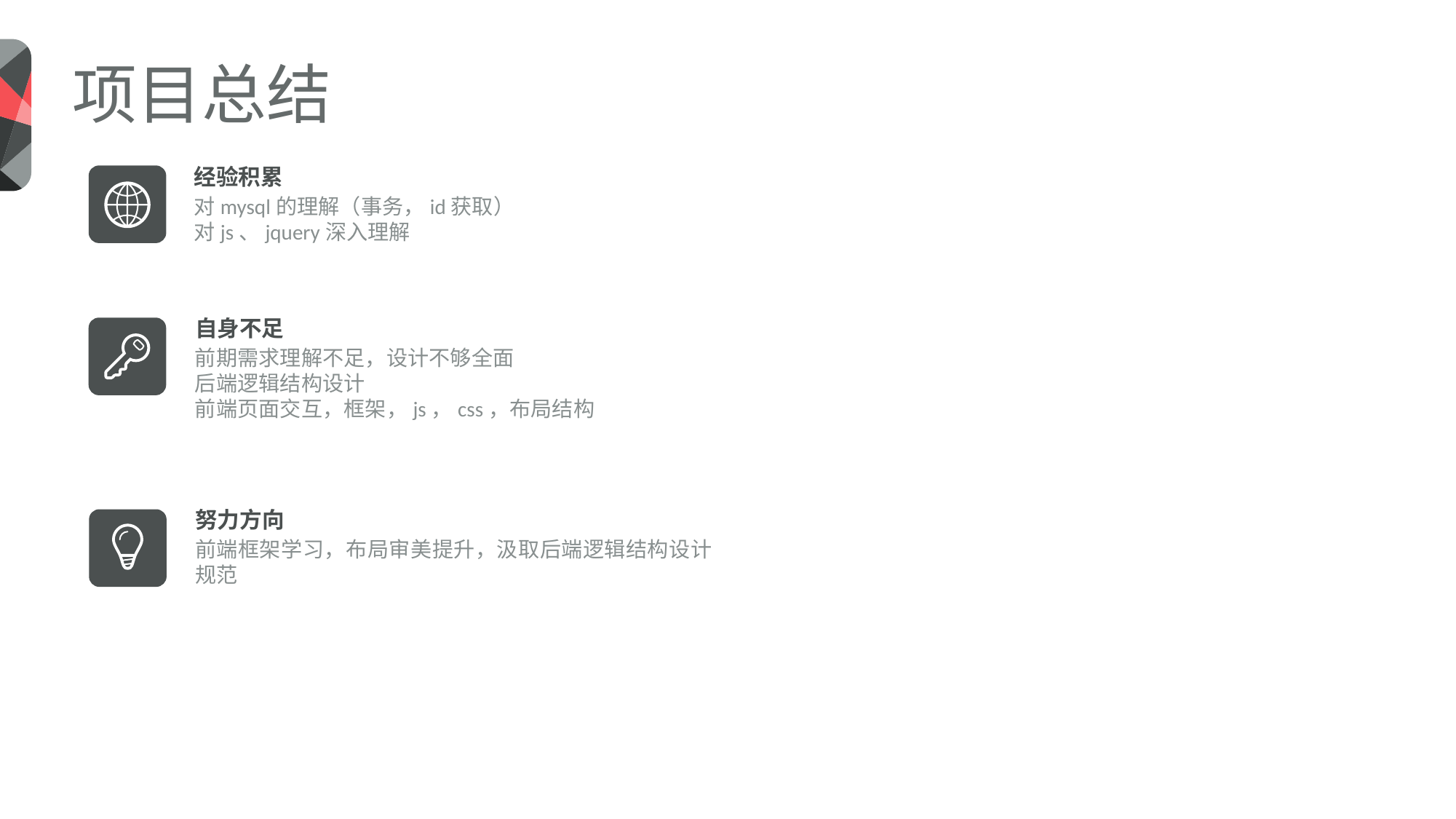

项目总结

经验积累
对mysql的理解（事务，id获取）
对js、jquery深入理解

自身不足
前期需求理解不足，设计不够全面
后端逻辑结构设计
前端页面交互，框架，js，css，布局结构

努力方向
前端框架学习，布局审美提升，汲取后端逻辑结构设计规范